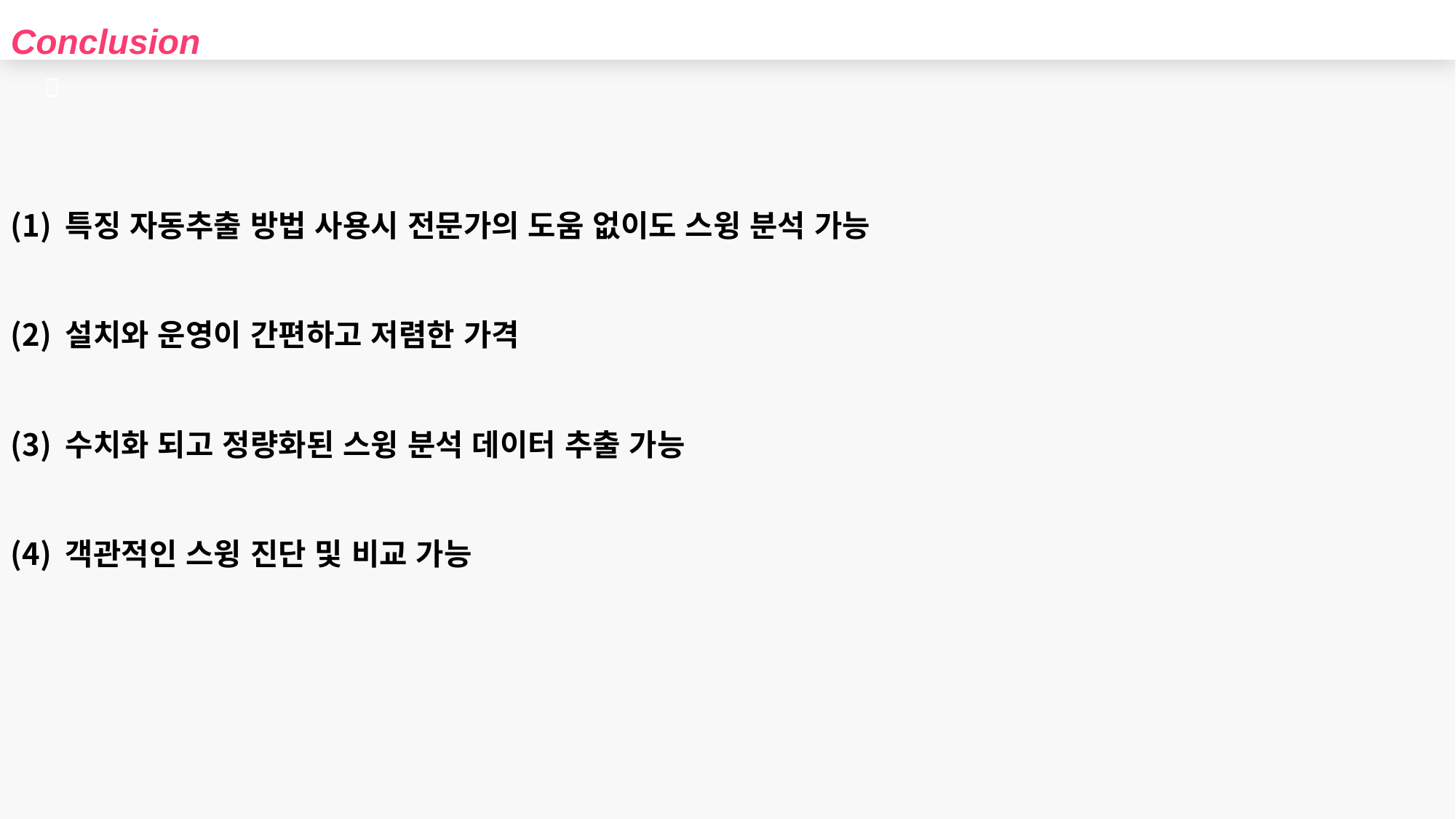

Conclusion

특징 자동추출 방법 사용시 전문가의 도움 없이도 스윙 분석 가능
설치와 운영이 간편하고 저렴한 가격
수치화 되고 정량화된 스윙 분석 데이터 추출 가능
객관적인 스윙 진단 및 비교 가능